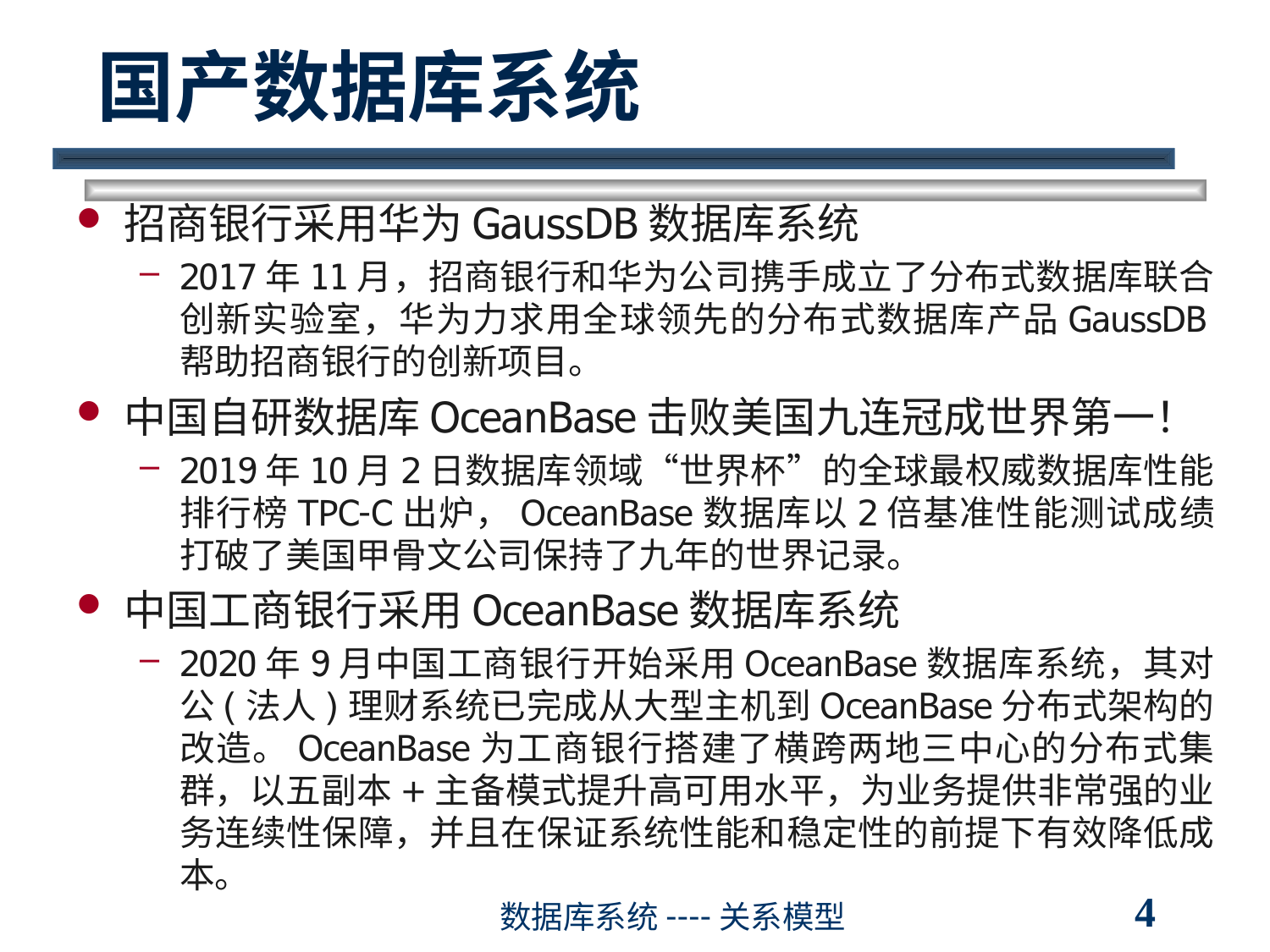

# 国产数据库系统
招商银行采用华为GaussDB数据库系统
2017年11月，招商银行和华为公司携手成立了分布式数据库联合创新实验室，华为力求用全球领先的分布式数据库产品GaussDB帮助招商银行的创新项目。
中国自研数据库OceanBase击败美国九连冠成世界第一！
2019年10月2日数据库领域“世界杯”的全球最权威数据库性能排行榜TPC-C出炉，OceanBase数据库以2倍基准性能测试成绩打破了美国甲骨文公司保持了九年的世界记录。
中国工商银行采用OceanBase数据库系统
2020年9月中国工商银行开始采用OceanBase数据库系统，其对公(法人)理财系统已完成从大型主机到OceanBase分布式架构的改造。OceanBase为工商银行搭建了横跨两地三中心的分布式集群，以五副本+主备模式提升高可用水平，为业务提供非常强的业务连续性保障，并且在保证系统性能和稳定性的前提下有效降低成本。
4
数据库系统----关系模型